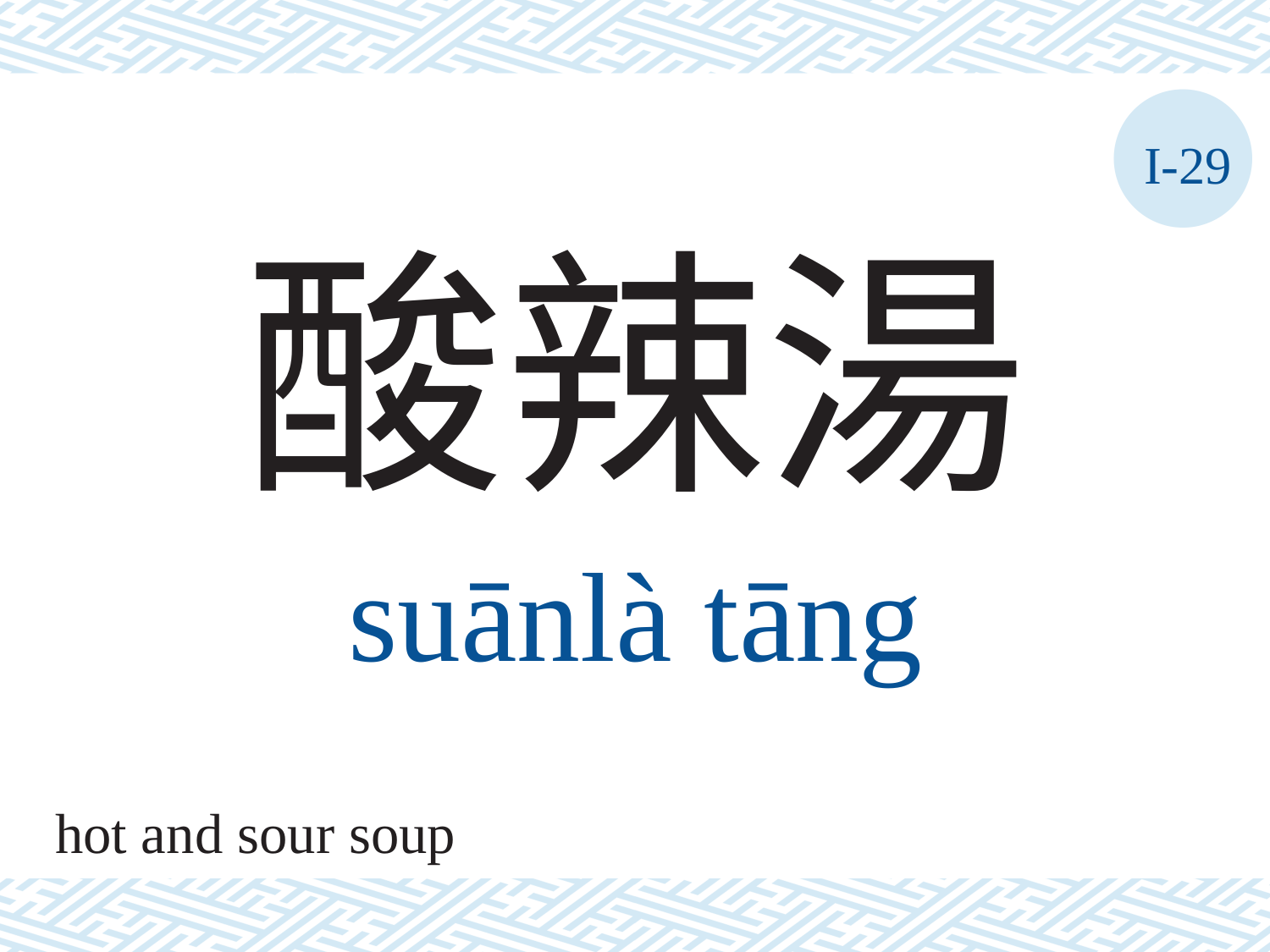

I-29
酸辣湯
suānlà	tāng
hot and sour soup